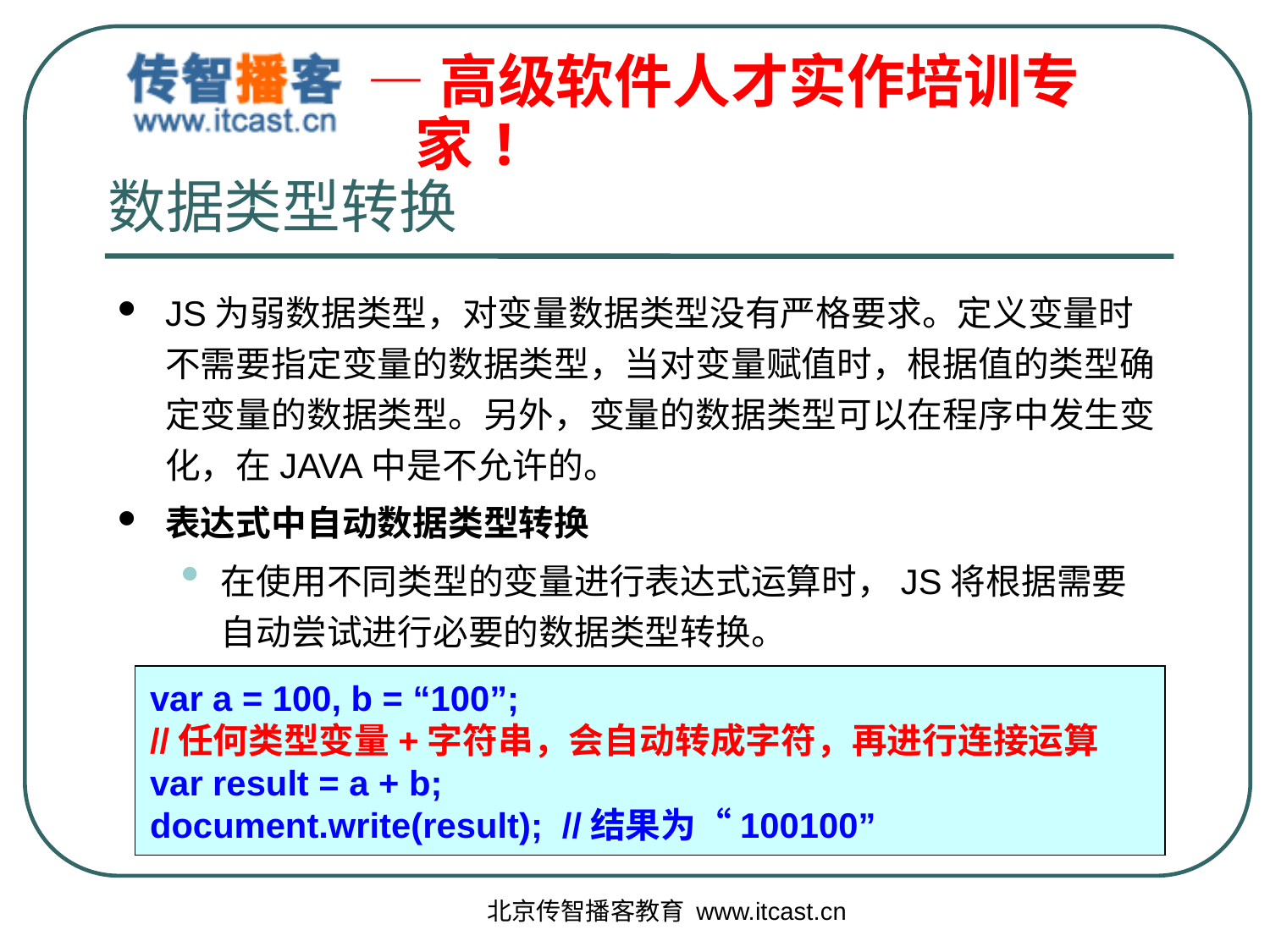

数据类型转换
JS为弱数据类型，对变量数据类型没有严格要求。定义变量时不需要指定变量的数据类型，当对变量赋值时，根据值的类型确定变量的数据类型。另外，变量的数据类型可以在程序中发生变化，在JAVA中是不允许的。
表达式中自动数据类型转换
在使用不同类型的变量进行表达式运算时，JS将根据需要自动尝试进行必要的数据类型转换。
var a = 100, b = “100”;
//任何类型变量+字符串，会自动转成字符，再进行连接运算
var result = a + b;
document.write(result);  //结果为“100100”